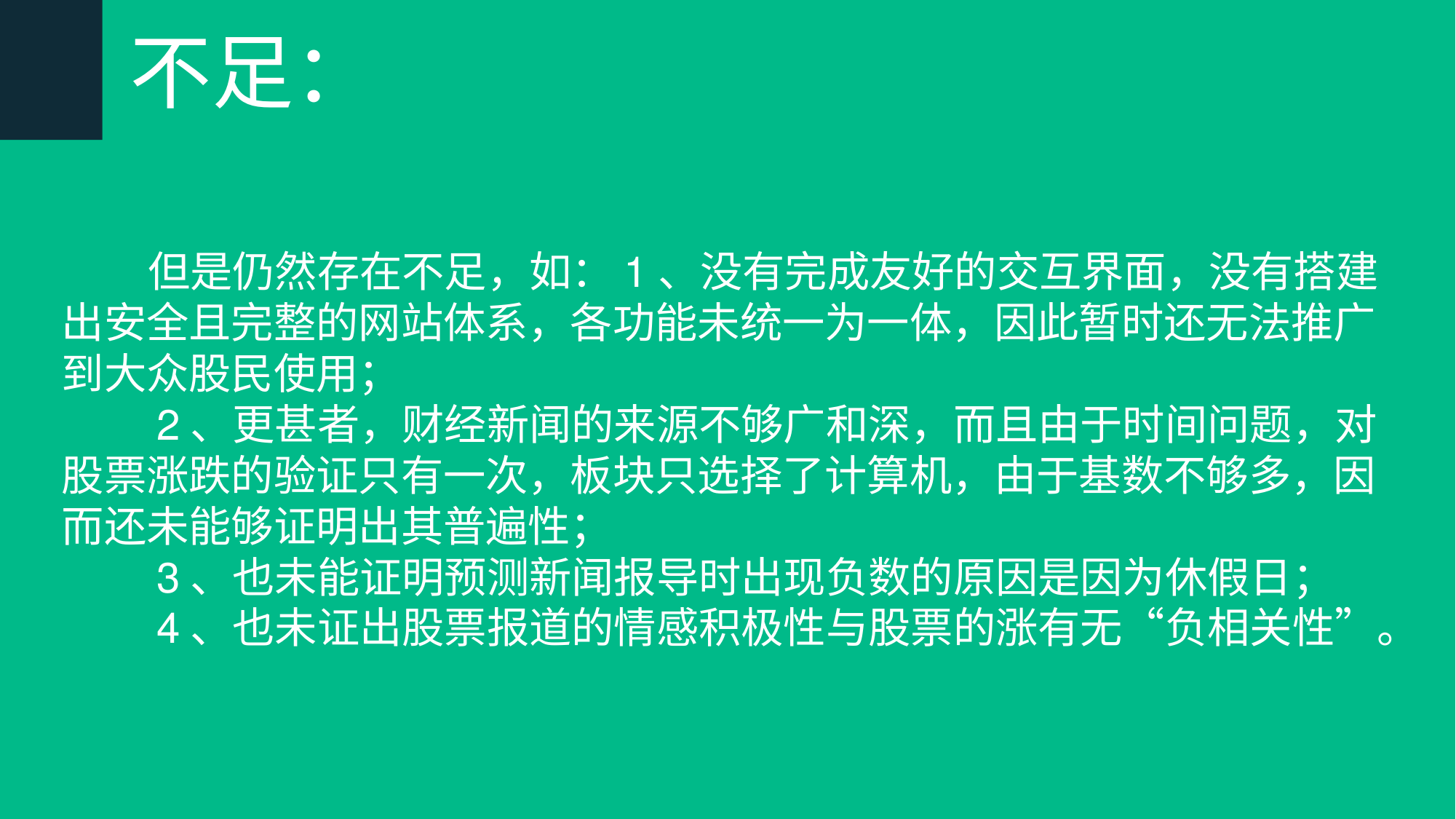

不足：
        但是仍然存在不足，如：1、没有完成友好的交互界面，没有搭建出安全且完整的网站体系，各功能未统一为一体，因此暂时还无法推广到大众股民使用；
        2、更甚者，财经新闻的来源不够广和深，而且由于时间问题，对股票涨跌的验证只有一次，板块只选择了计算机，由于基数不够多，因而还未能够证明出其普遍性；
        3、也未能证明预测新闻报导时出现负数的原因是因为休假日；
        4、也未证出股票报道的情感积极性与股票的涨有无“负相关性”。